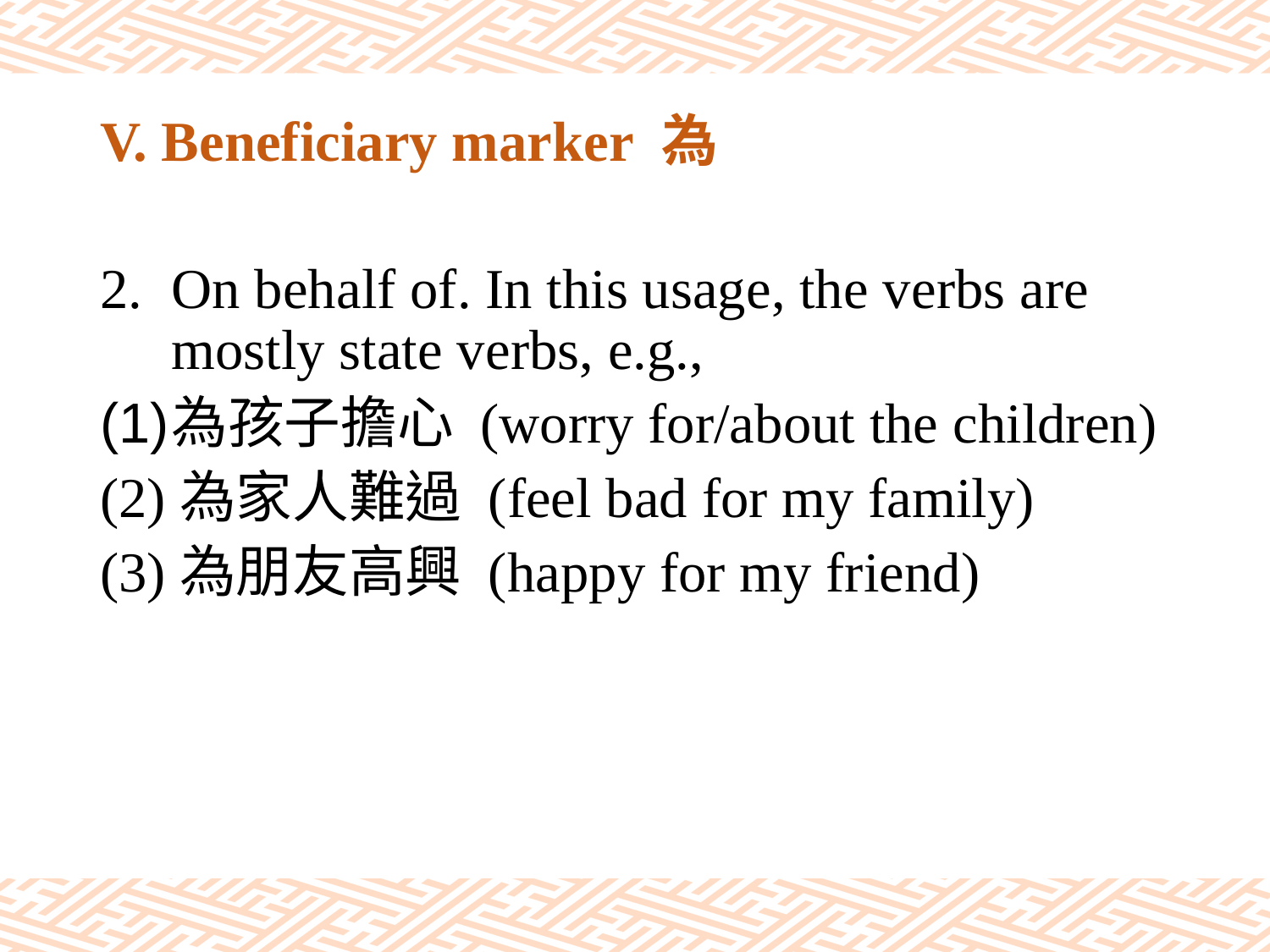

# V. Beneficiary marker 為
On behalf of. In this usage, the verbs are mostly state verbs, e.g.,
為孩子擔心 (worry for/about the children)
(2)為家人難過 (feel bad for my family)
(3)為朋友高興 (happy for my friend)